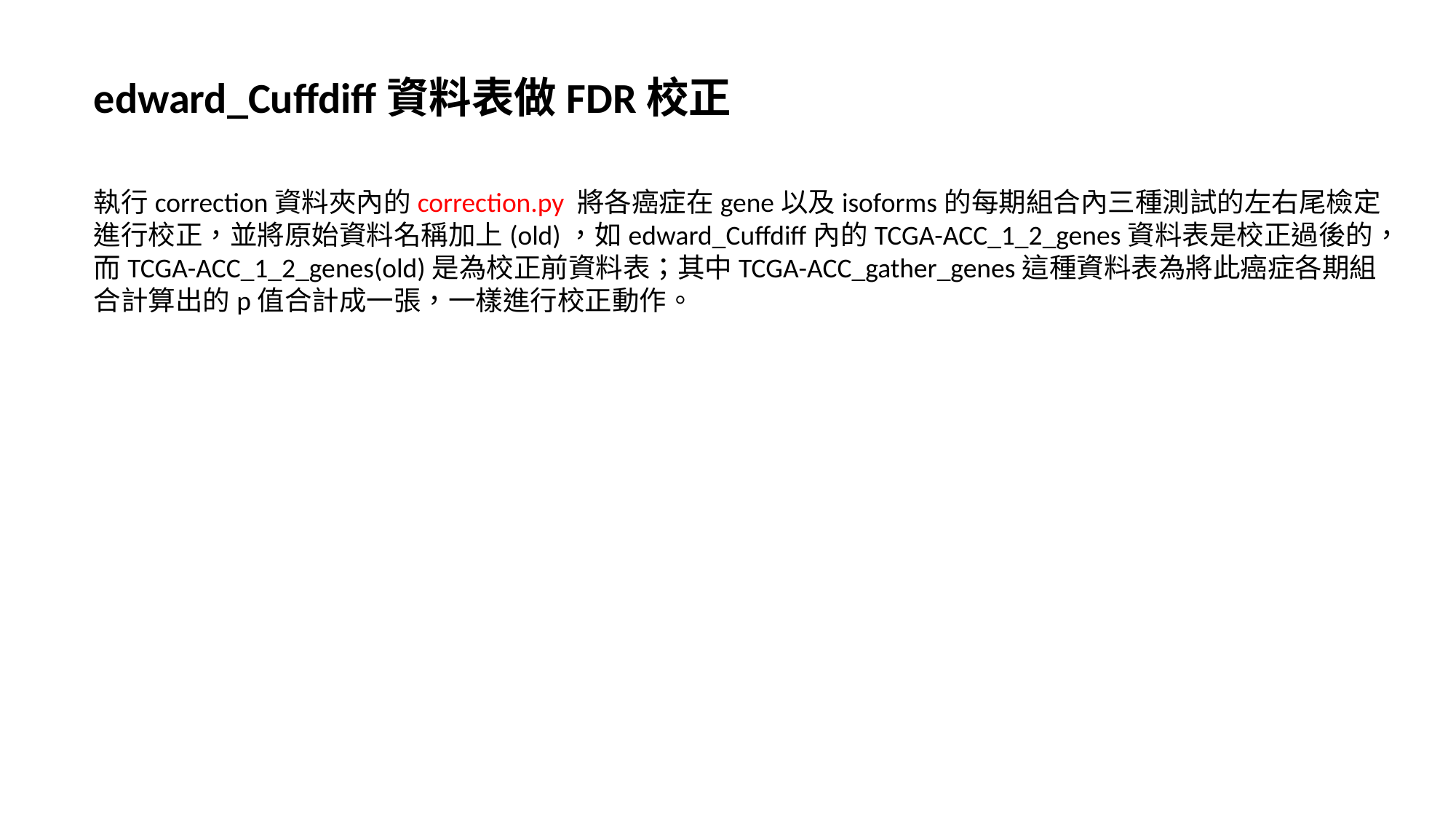

edward_Cuffdiff資料表做FDR校正

執行correction資料夾內的correction.py 將各癌症在gene以及isoforms的每期組合內三種測試的左右尾檢定進行校正，並將原始資料名稱加上(old)，如edward_Cuffdiff內的TCGA-ACC_1_2_genes資料表是校正過後的，而TCGA-ACC_1_2_genes(old)是為校正前資料表；其中TCGA-ACC_gather_genes這種資料表為將此癌症各期組合計算出的p值合計成一張，一樣進行校正動作。